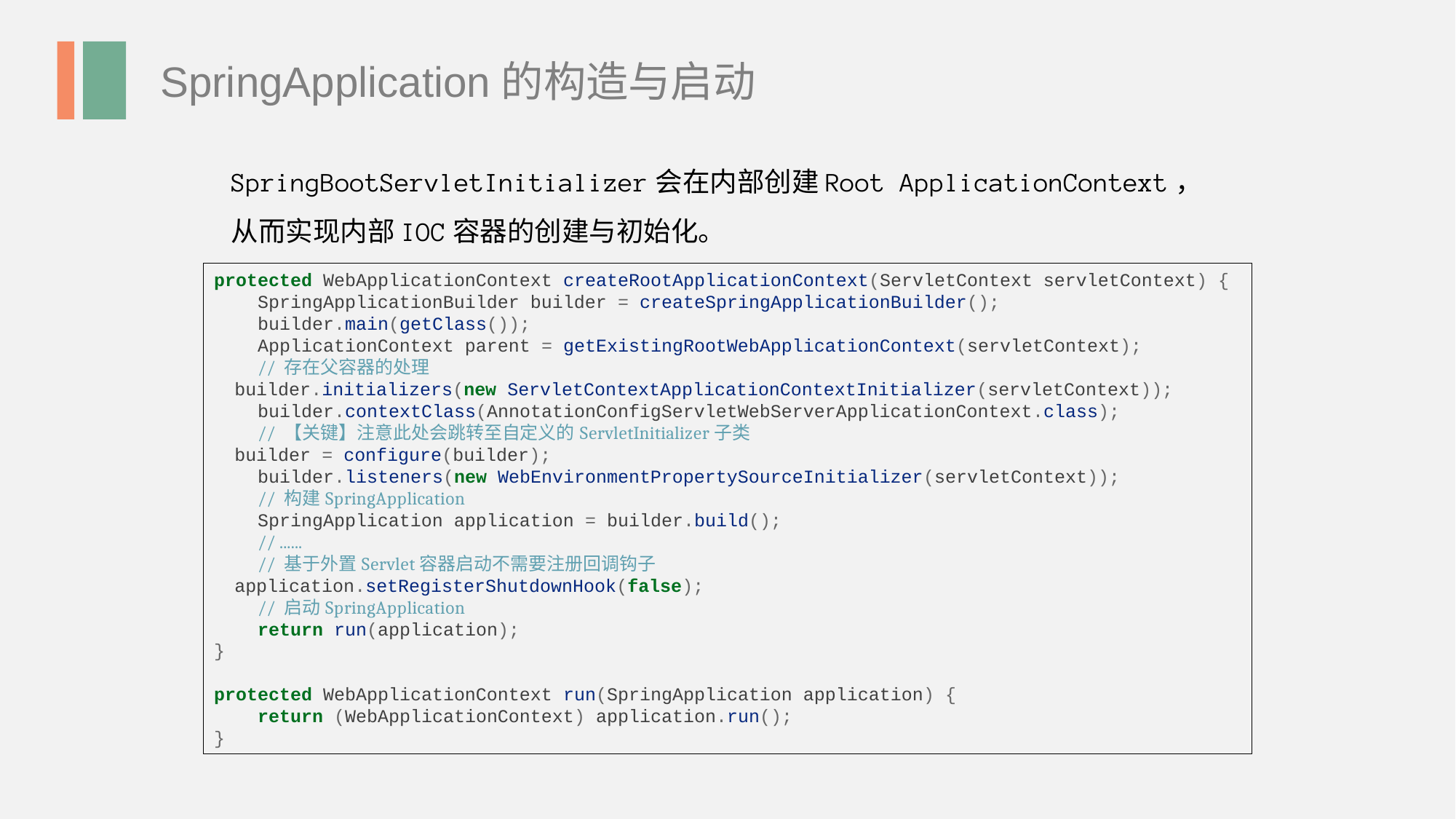

SpringApplication的构造与启动
SpringBootServletInitializer会在内部创建Root ApplicationContext，从而实现内部IOC容器的创建与初始化。
protected WebApplicationContext createRootApplicationContext(ServletContext servletContext) {
    SpringApplicationBuilder builder = createSpringApplicationBuilder();
    builder.main(getClass());
    ApplicationContext parent = getExistingRootWebApplicationContext(servletContext);
    // 存在父容器的处理
    builder.initializers(new ServletContextApplicationContextInitializer(servletContext));
    builder.contextClass(AnnotationConfigServletWebServerApplicationContext.class);
    // 【关键】注意此处会跳转至自定义的ServletInitializer子类
    builder = configure(builder);
    builder.listeners(new WebEnvironmentPropertySourceInitializer(servletContext));
    // 构建SpringApplication
    SpringApplication application = builder.build();
    // ......
    // 基于外置Servlet容器启动不需要注册回调钩子
    application.setRegisterShutdownHook(false);
    // 启动SpringApplication
    return run(application);
}
protected WebApplicationContext run(SpringApplication application) {
    return (WebApplicationContext) application.run();
}